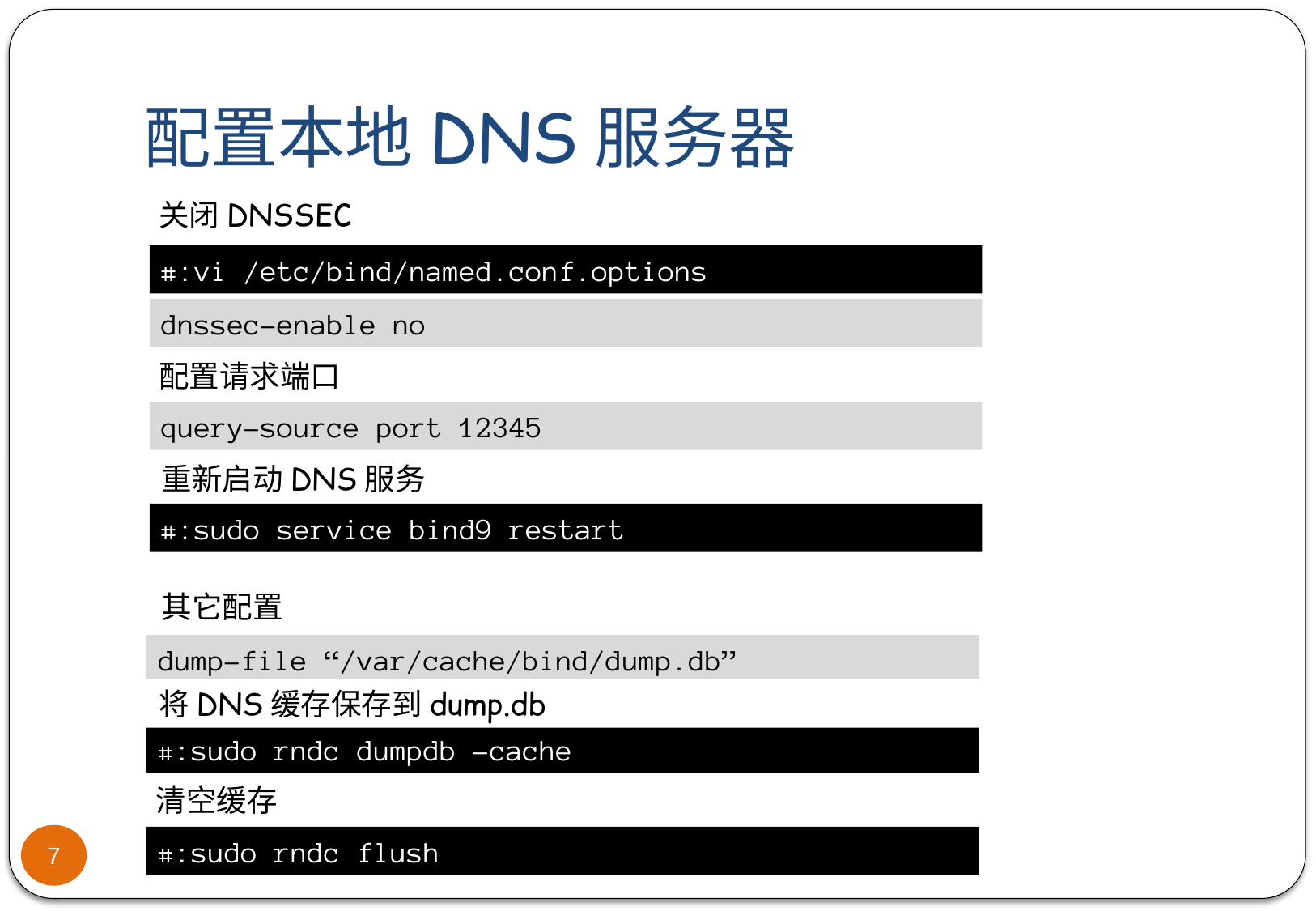

# 配置本地DNS服务器
关闭DNSSEC
#:vi /etc/bind/named.conf.options
dnssec-enable no
配置请求端口
query-source port 12345
重新启动DNS服务
#:sudo service bind9 restart
其它配置
dump-file “/var/cache/bind/dump.db”
将DNS缓存保存到dump.db
#:sudo rndc dumpdb -cache
清空缓存
7
#:sudo rndc flush